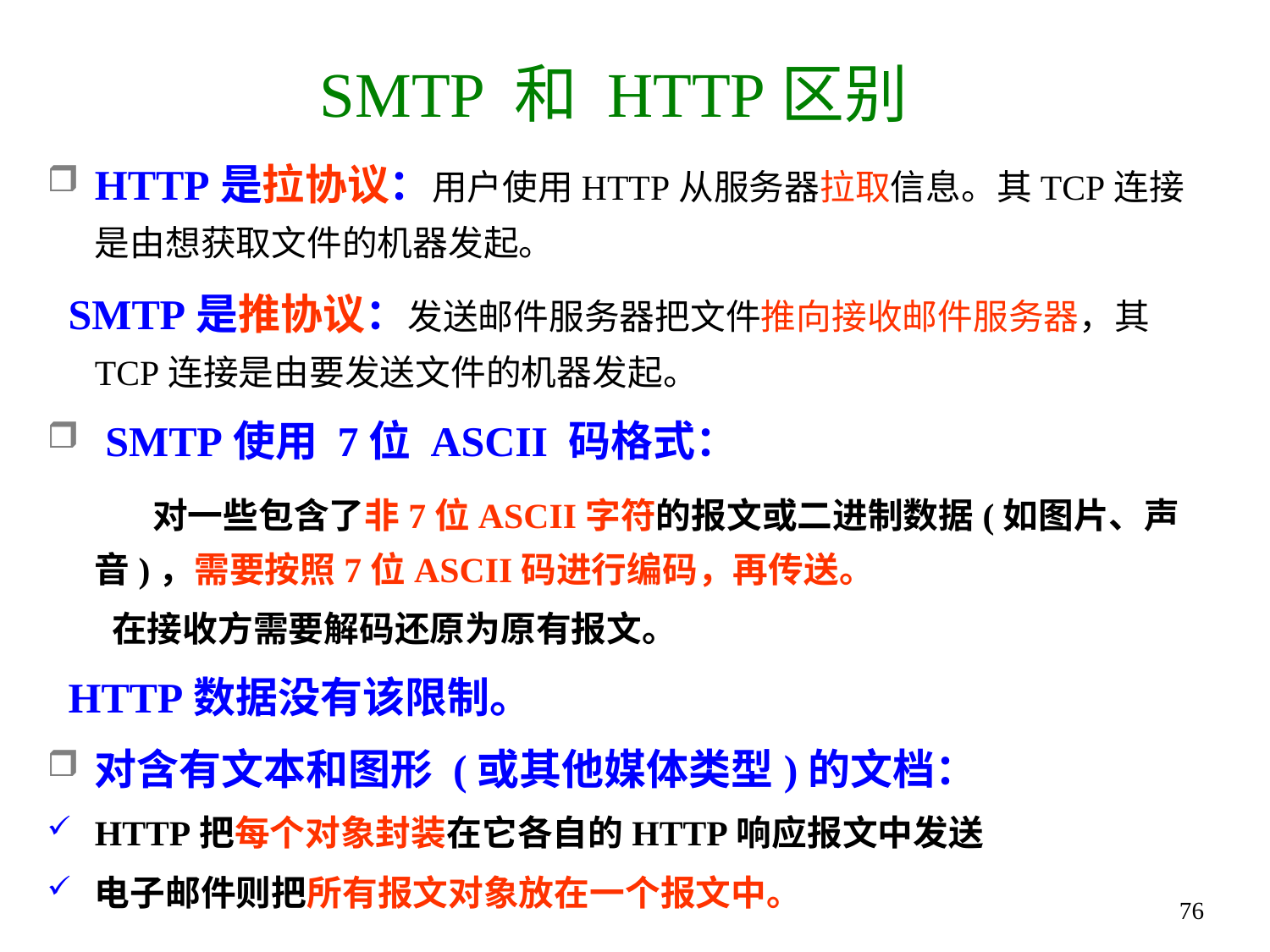

# SMTP 和 HTTP区别
HTTP是拉协议：用户使用HTTP从服务器拉取信息。其TCP连接是由想获取文件的机器发起。
  SMTP是推协议：发送邮件服务器把文件推向接收邮件服务器，其TCP连接是由要发送文件的机器发起。
 SMTP使用 7位 ASCII 码格式：
          对一些包含了非7位ASCII字符的报文或二进制数据(如图片、声音)，需要按照7位ASCII码进行编码，再传送。
       在接收方需要解码还原为原有报文。
  HTTP数据没有该限制。
对含有文本和图形 (或其他媒体类型)的文档：
HTTP把每个对象封装在它各自的HTTP响应报文中发送
电子邮件则把所有报文对象放在一个报文中。
76